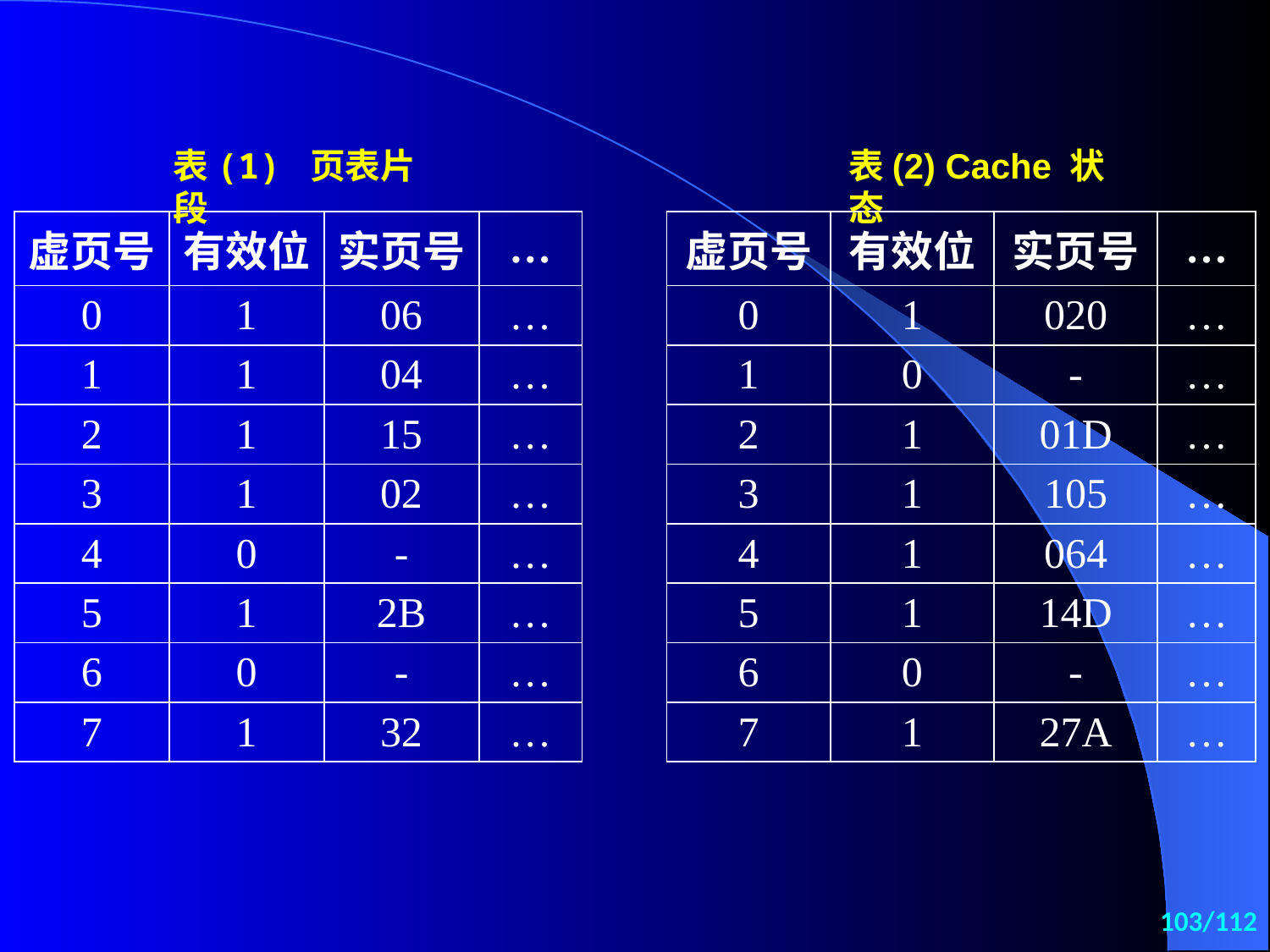

表(1) 页表片段
表(2) Cache 状态
| 虚页号 | 有效位 | 实页号 | … |
| --- | --- | --- | --- |
| 0 | 1 | 06 | … |
| 1 | 1 | 04 | … |
| 2 | 1 | 15 | … |
| 3 | 1 | 02 | … |
| 4 | 0 | - | … |
| 5 | 1 | 2B | … |
| 6 | 0 | - | … |
| 7 | 1 | 32 | … |
| 虚页号 | 有效位 | 实页号 | … |
| --- | --- | --- | --- |
| 0 | 1 | 020 | … |
| 1 | 0 | - | … |
| 2 | 1 | 01D | … |
| 3 | 1 | 105 | … |
| 4 | 1 | 064 | … |
| 5 | 1 | 14D | … |
| 6 | 0 | - | … |
| 7 | 1 | 27A | … |
103/112